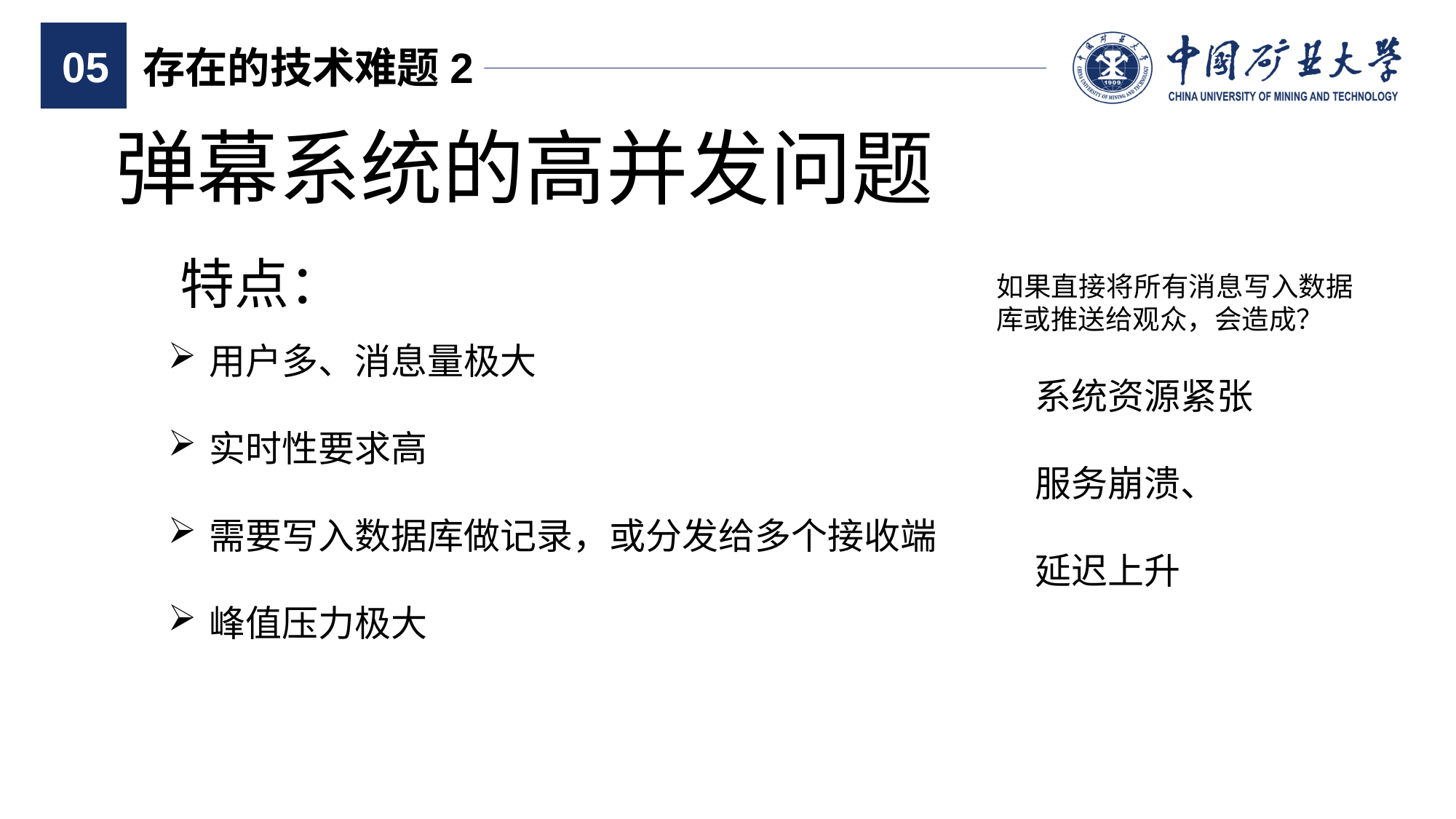

05
存在的技术难题2
弹幕系统的高并发问题
特点：
如果直接将所有消息写入数据库或推送给观众，会造成？
用户多、消息量极大

实时性要求高

需要写入数据库做记录，或分发给多个接收端

峰值压力极大

系统资源紧张

服务崩溃、

延迟上升